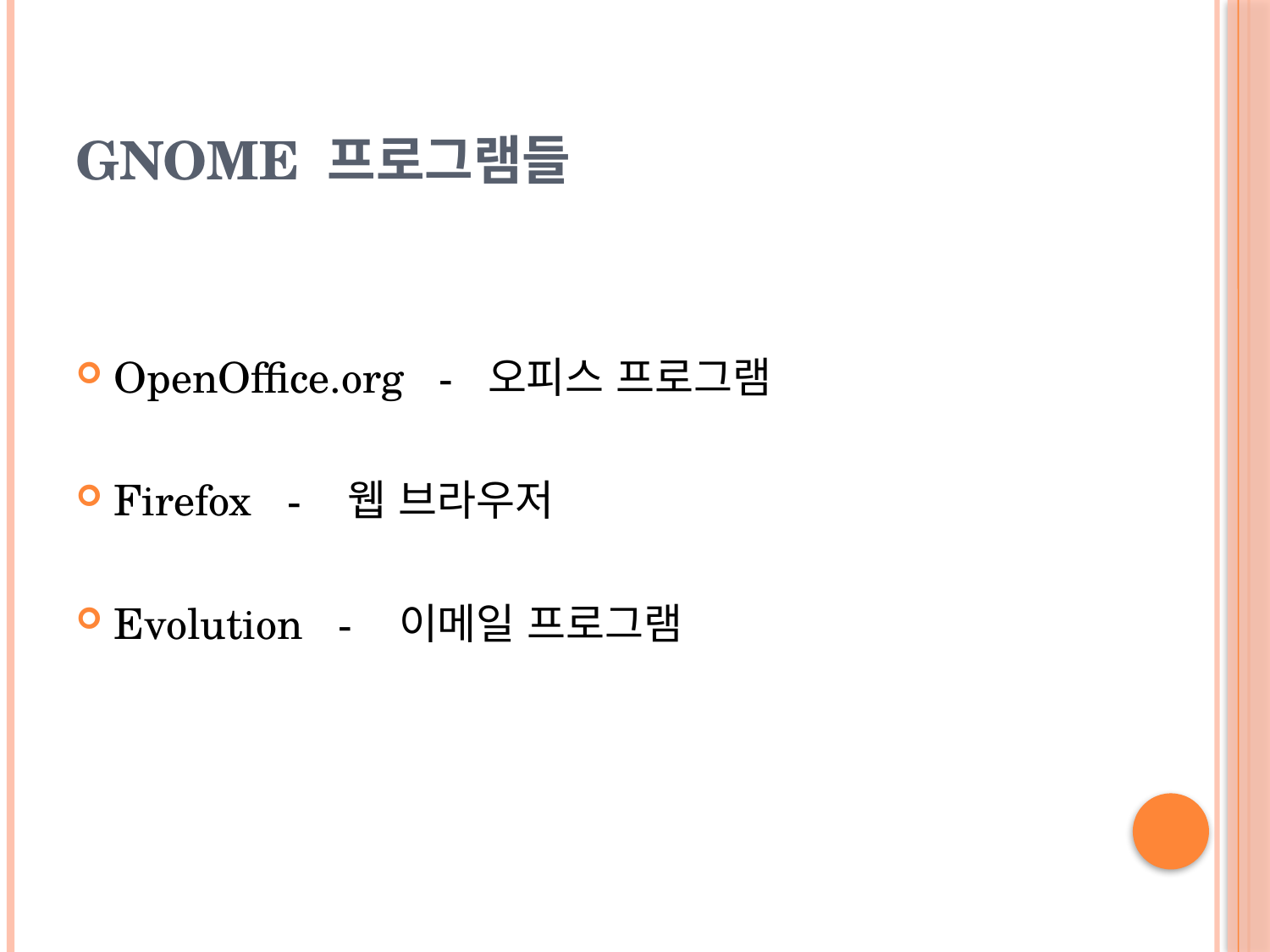

# GNOME 프로그램들

OpenOffice.org   -  오피스 프로그램

Firefox   -   웹 브라우저

Evolution   -   이메일 프로그램